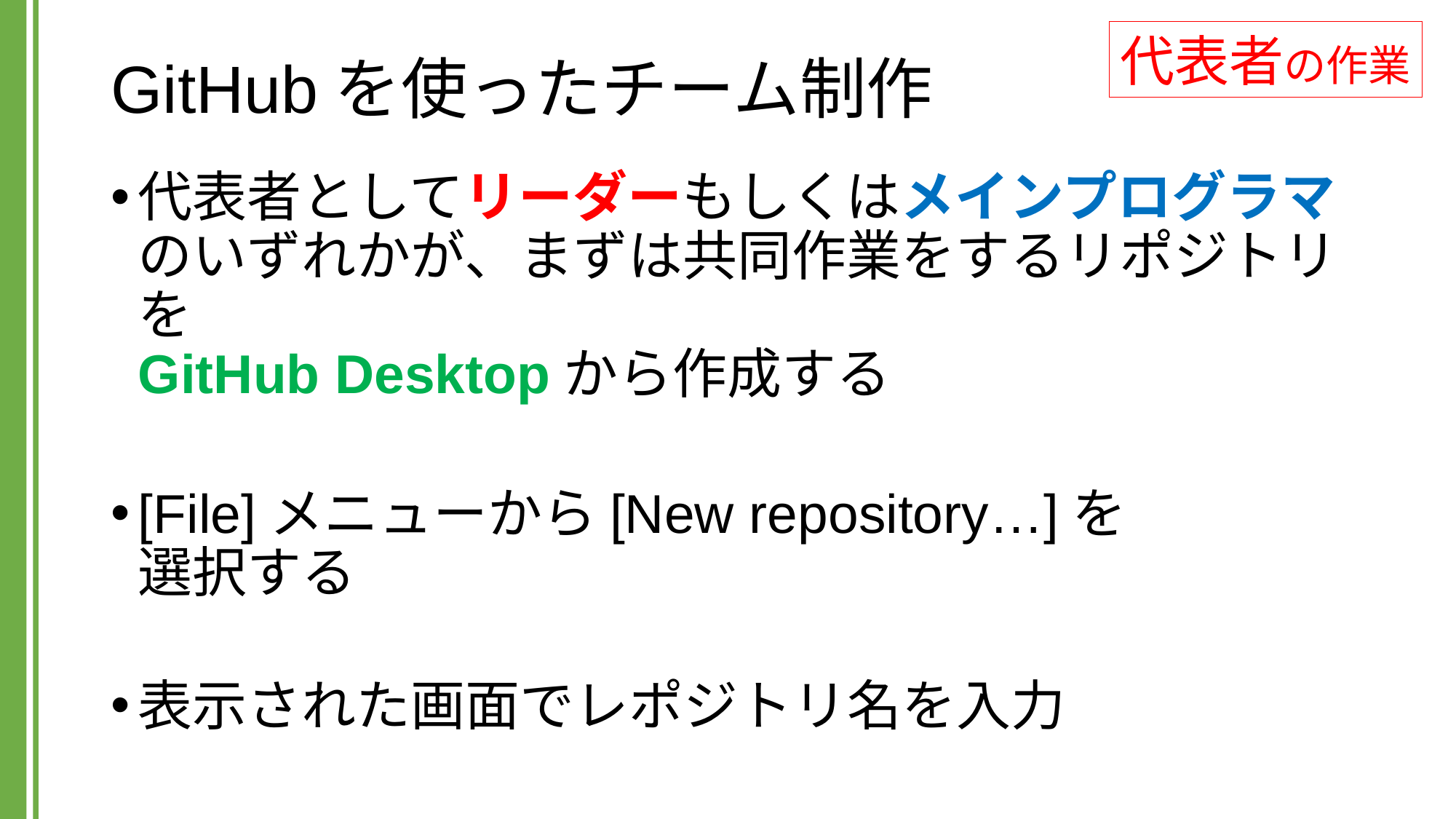

代表者の作業
# GitHubを使ったチーム制作
代表者としてリーダーもしくはメインプログラマのいずれかが、まずは共同作業をするリポジトリを
GitHub Desktopから作成する
[File]メニューから[New repository…]を
選択する
表示された画面でレポジトリ名を入力